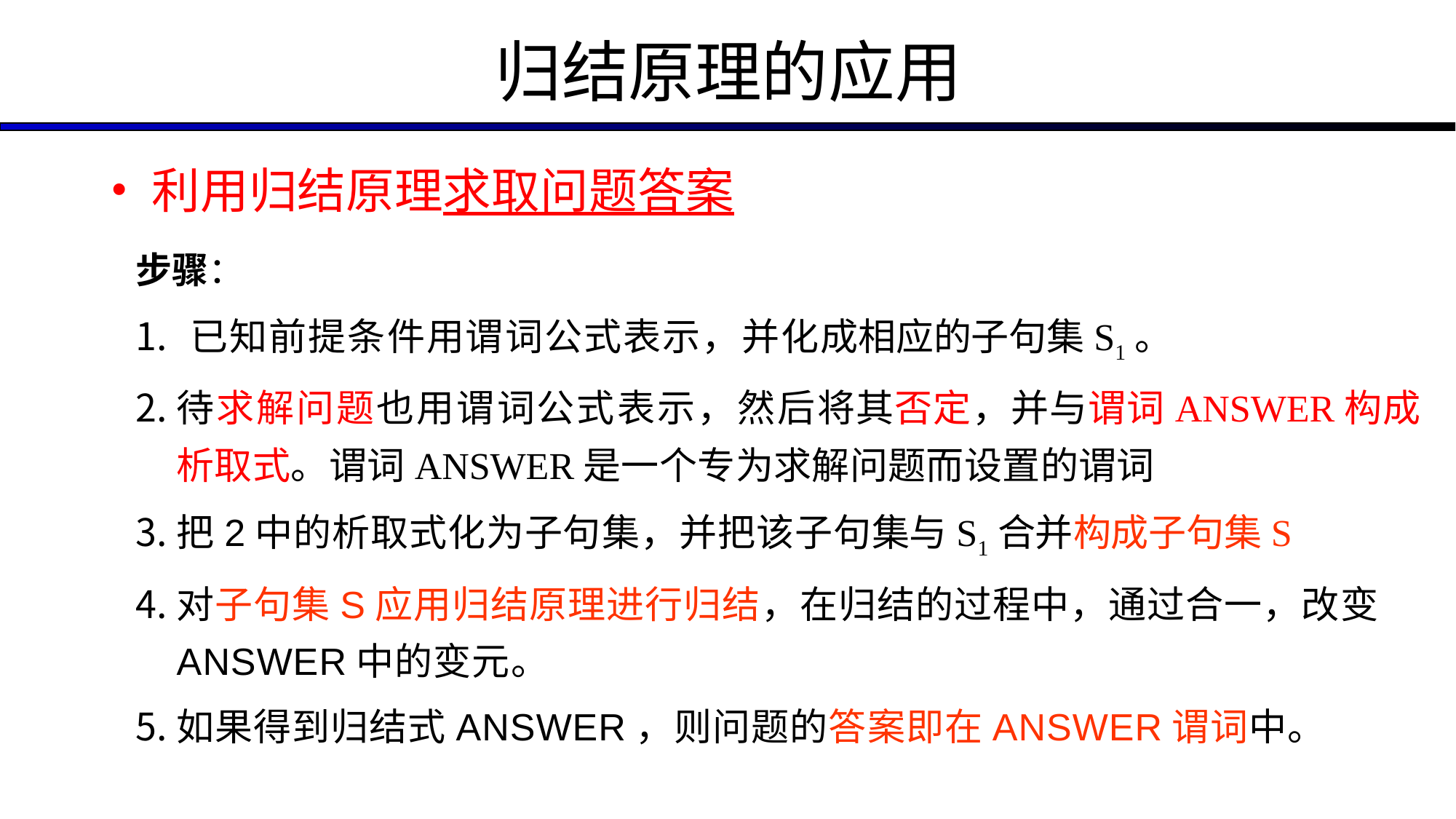

# 归结原理的应用
利用归结原理求取问题答案
步骤：
已知前提条件用谓词公式表示，并化成相应的子句集S1。
待求解问题也用谓词公式表示，然后将其否定，并与谓词ANSWER构成析取式。谓词ANSWER是一个专为求解问题而设置的谓词
把2中的析取式化为子句集，并把该子句集与S1合并构成子句集S
对子句集S应用归结原理进行归结，在归结的过程中，通过合一，改变ANSWER中的变元。
如果得到归结式ANSWER，则问题的答案即在ANSWER谓词中。